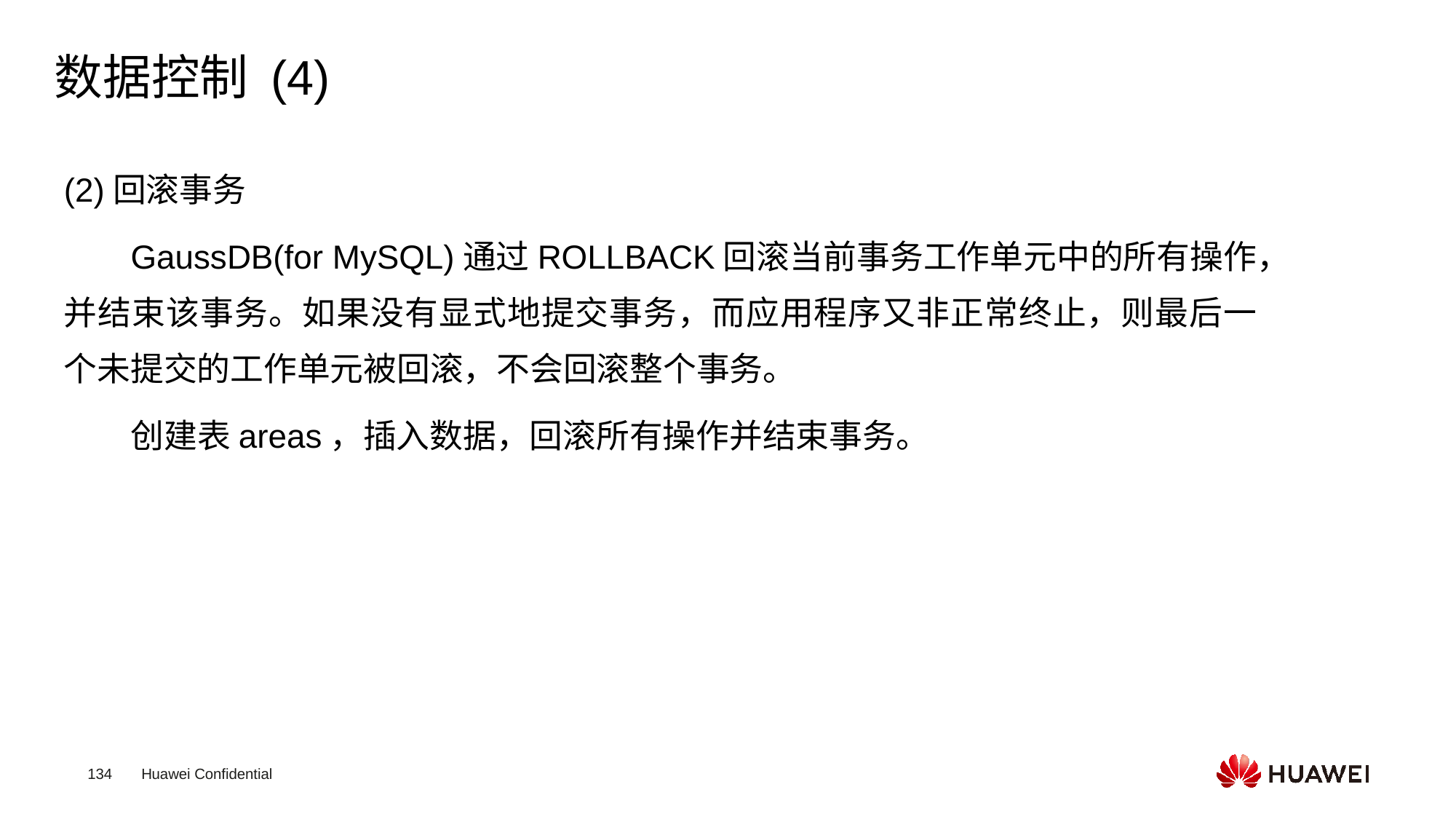

# 数据控制 (4)
(2)回滚事务
GaussDB(for MySQL)通过ROLLBACK回滚当前事务工作单元中的所有操作，并结束该事务。如果没有显式地提交事务，而应用程序又非正常终止，则最后一个未提交的工作单元被回滚，不会回滚整个事务。
创建表areas，插入数据，回滚所有操作并结束事务。